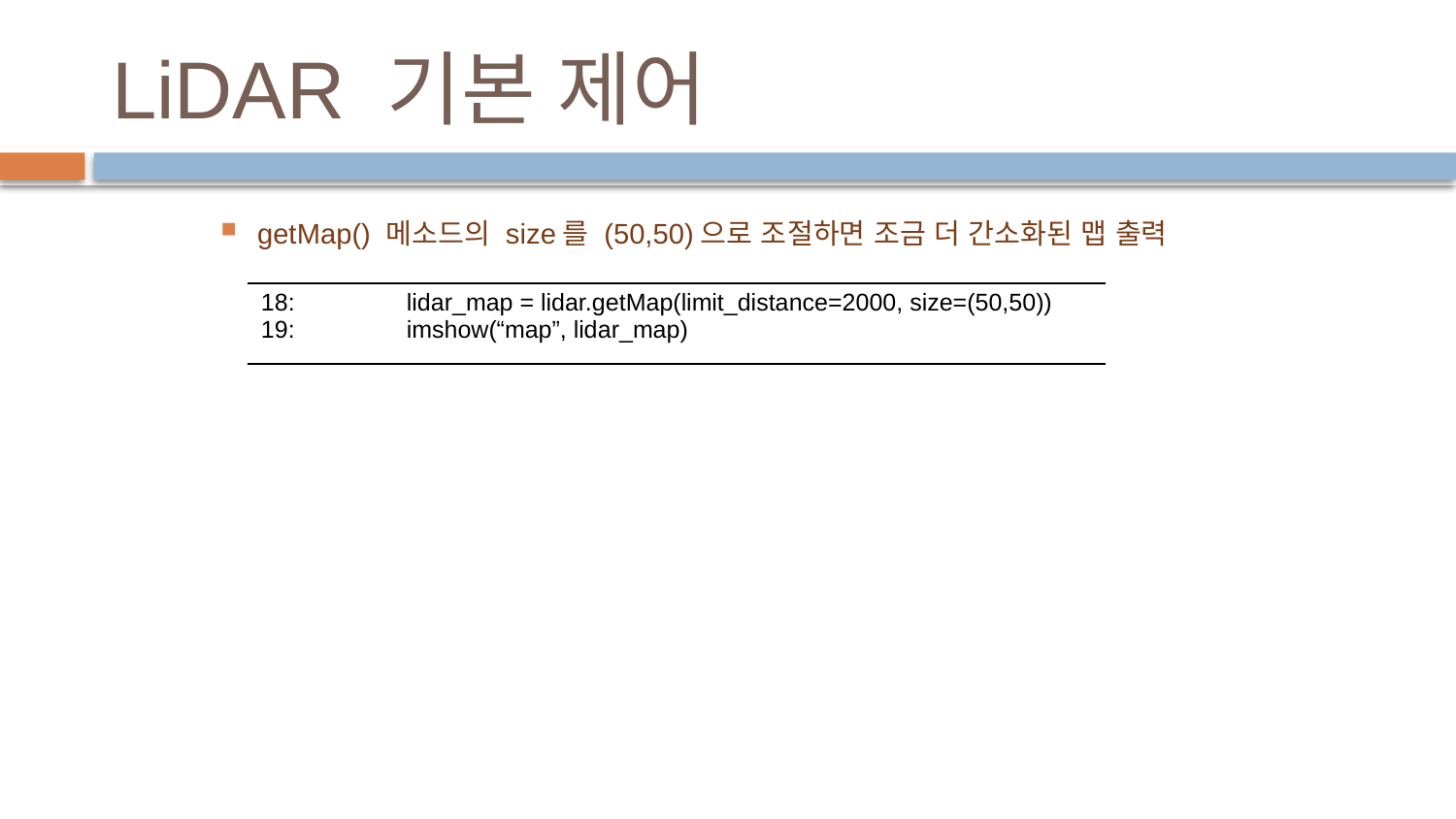

# LiDAR 기본 제어
getMap() 메소드의 size를 (50,50)으로 조절하면 조금 더 간소화된 맵 출력
| 18: lidar\_map = lidar.getMap(limit\_distance=2000, size=(50,50)) 19: imshow(“map”, lidar\_map) |
| --- |